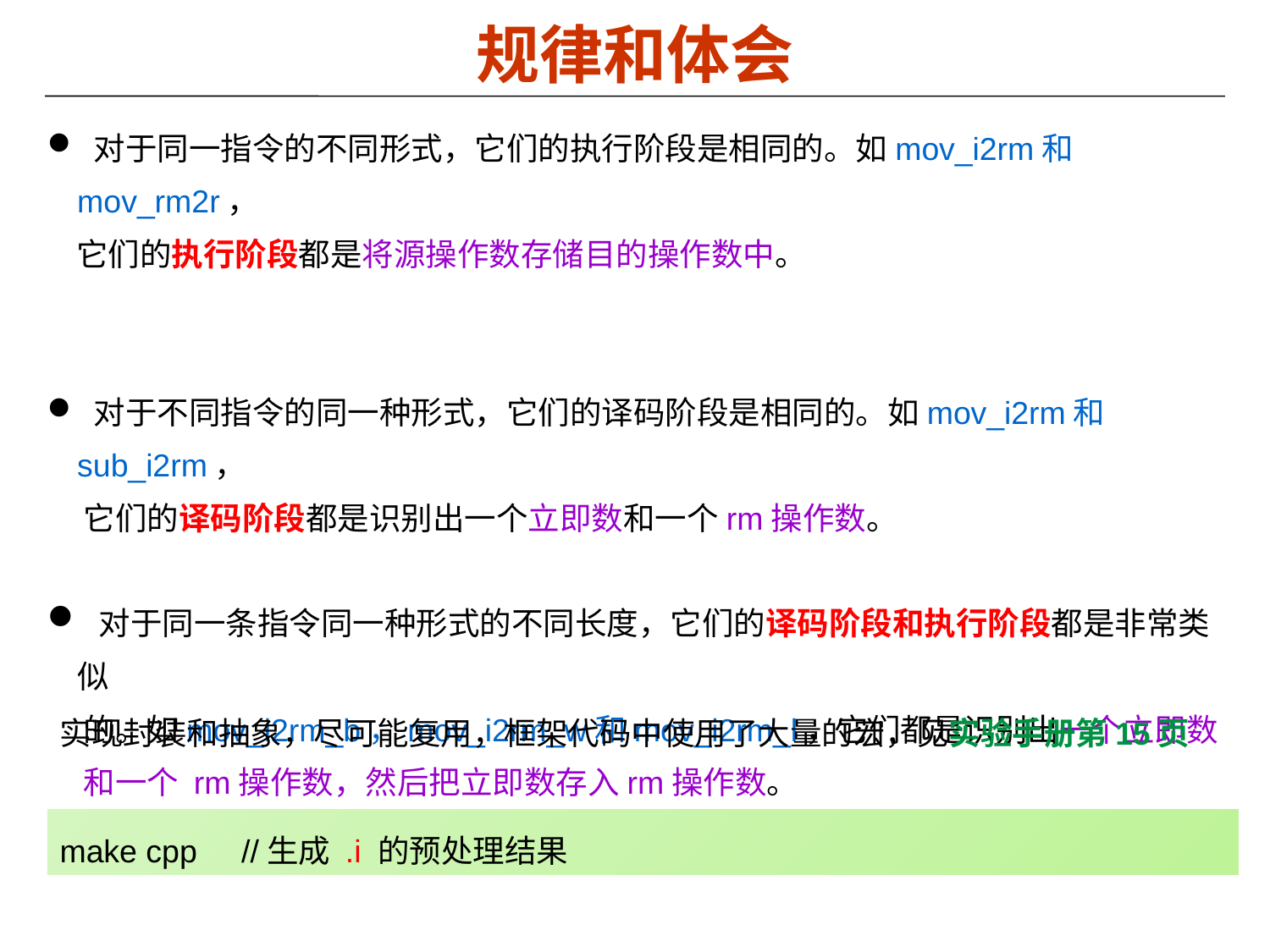

# 规律和体会
 对于同一指令的不同形式，它们的执行阶段是相同的。如mov_i2rm和mov_rm2r，
   它们的执行阶段都是将源操作数存储目的操作数中。

 对于不同指令的同一种形式，它们的译码阶段是相同的。如mov_i2rm和sub_i2rm，
    它们的译码阶段都是识别出一个立即数和一个rm操作数。

 对于同一条指令同一种形式的不同长度，它们的译码阶段和执行阶段都是非常类似
    的。如mov_i2rm_b，mov_i2rm_w和mov_i2rm_l，它们都是识别出一个立即数
    和一个 rm操作数，然后把立即数存入rm操作数。
实现封装和抽象，尽可能复用，框架代码中使用了大量的宏，见实验手册第15页
make cpp     //生成 .i 的预处理结果